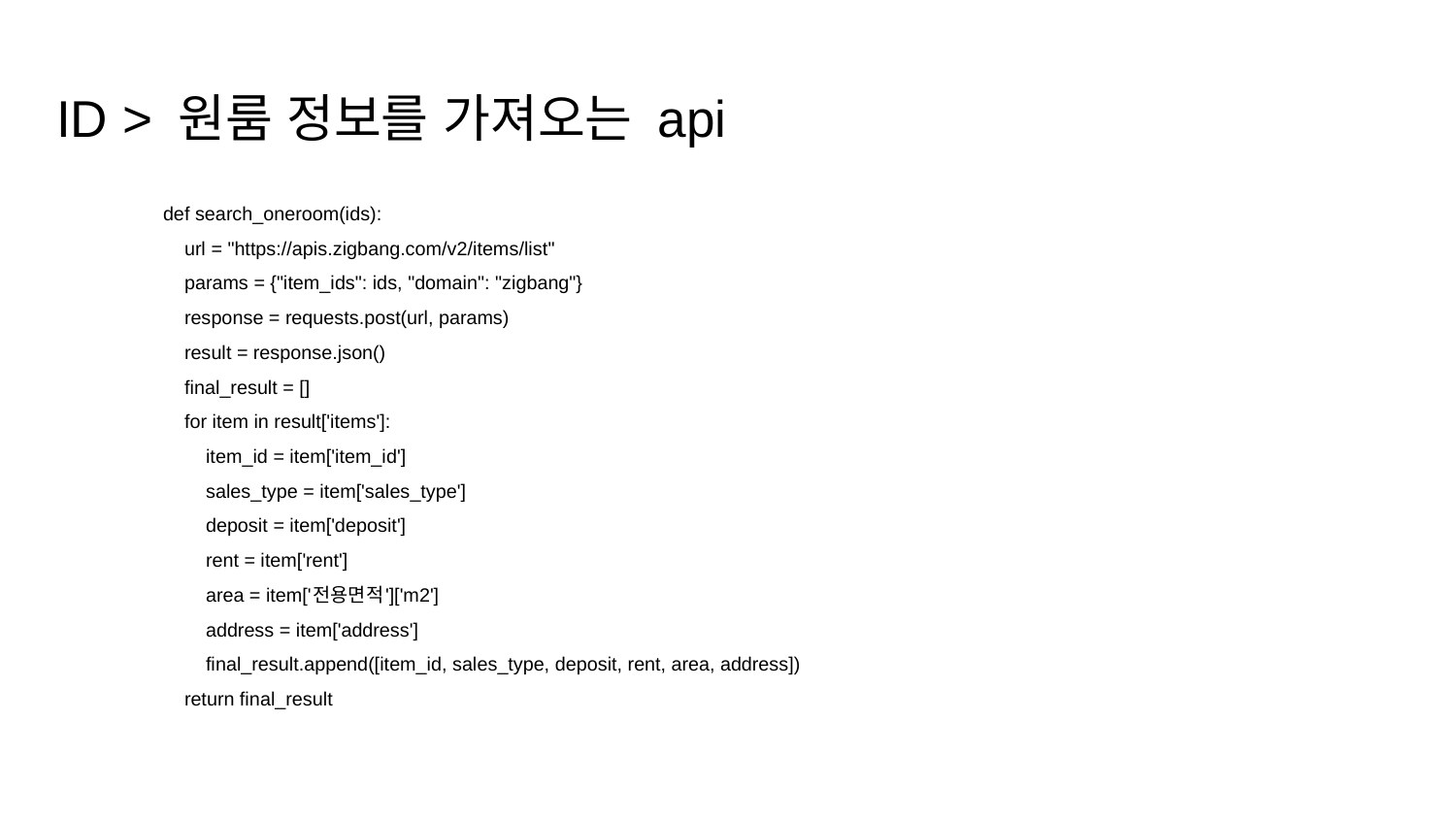

# ID > 원룸 정보를 가져오는 api
def search_oneroom(ids):
    url = "https://apis.zigbang.com/v2/items/list"
    params = {"item_ids": ids, "domain": "zigbang"}
    response = requests.post(url, params)
    result = response.json()
    final_result = []
    for item in result['items']:
        item_id = item['item_id']
        sales_type = item['sales_type']
        deposit = item['deposit']
        rent = item['rent']
        area = item['전용면적']['m2']
        address = item['address']
        final_result.append([item_id, sales_type, deposit, rent, area, address])
    return final_result